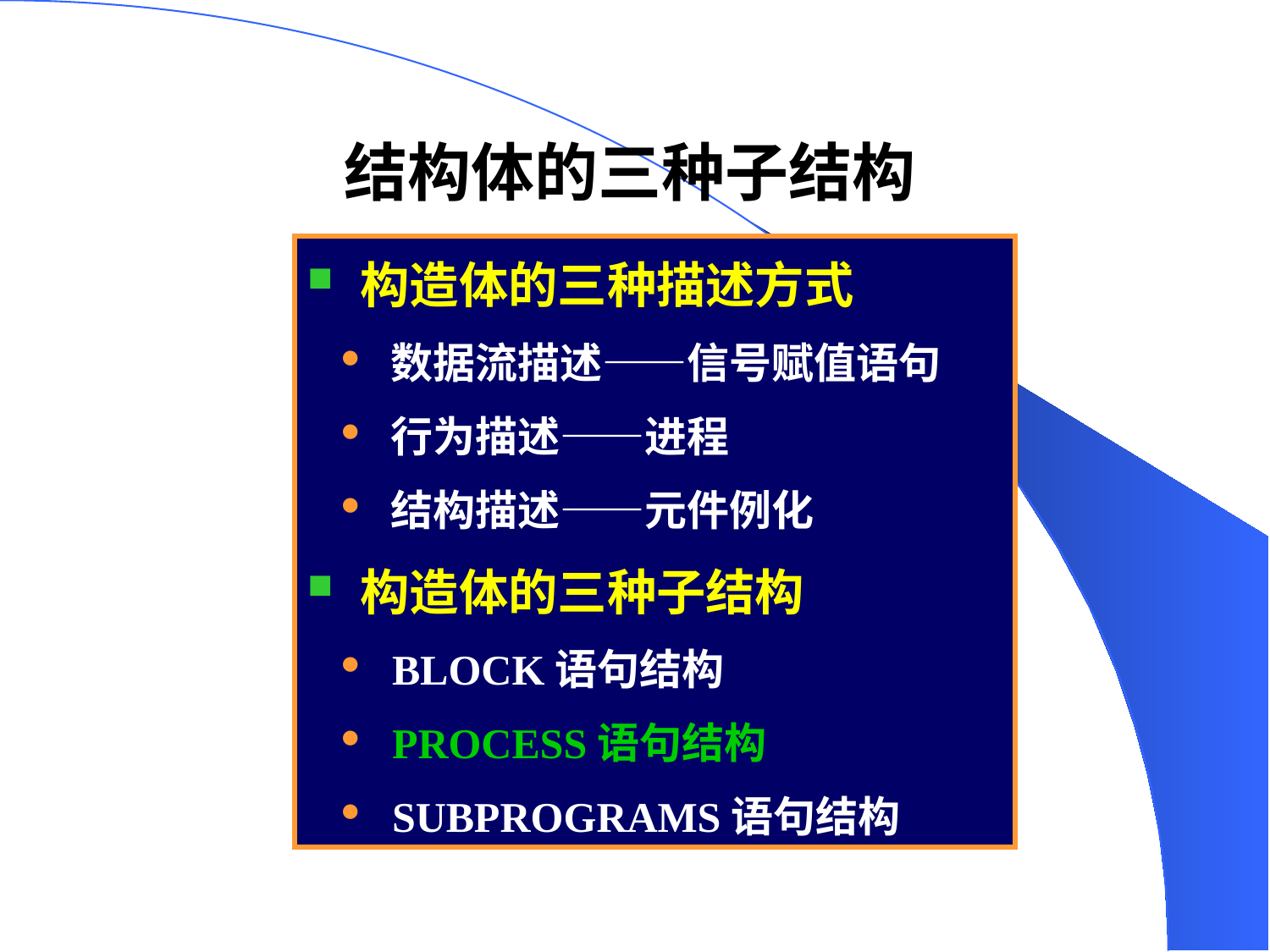

结构体的三种子结构
 构造体的三种描述方式
 数据流描述——信号赋值语句
 行为描述——进程
 结构描述——元件例化
 构造体的三种子结构
  BLOCK语句结构
  PROCESS语句结构
  SUBPROGRAMS语句结构